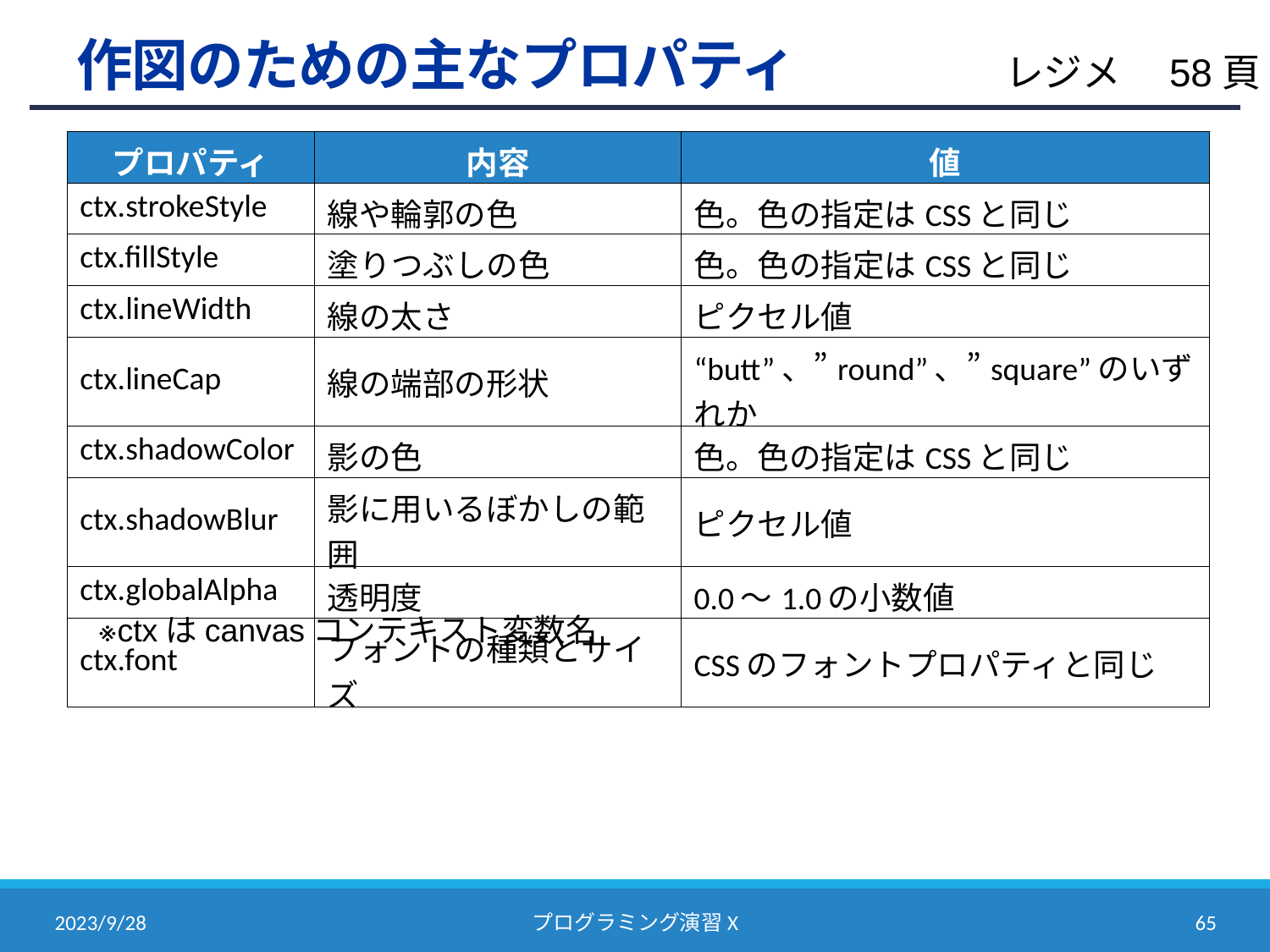

# 作図のための主なプロパティ
レジメ　58頁

| プロパティ | 内容 | 値 |
| --- | --- | --- |
| ctx.strokeStyle | 線や輪郭の色 | 色。色の指定はCSSと同じ |
| ctx.fillStyle | 塗りつぶしの色 | 色。色の指定はCSSと同じ |
| ctx.lineWidth | 線の太さ | ピクセル値 |
| ctx.lineCap | 線の端部の形状 | “butt”、”round”、”square”のいずれか |
| ctx.shadowColor | 影の色 | 色。色の指定はCSSと同じ |
| ctx.shadowBlur | 影に用いるぼかしの範囲 | ピクセル値 |
| ctx.globalAlpha | 透明度 | 0.0～1.0の小数値 |
| ctx.font | フォントの種類とサイズ | CSSのフォントプロパティと同じ |
※ctxはcanvasコンテキスト変数名
2023/9/28
プログラミング演習X
65